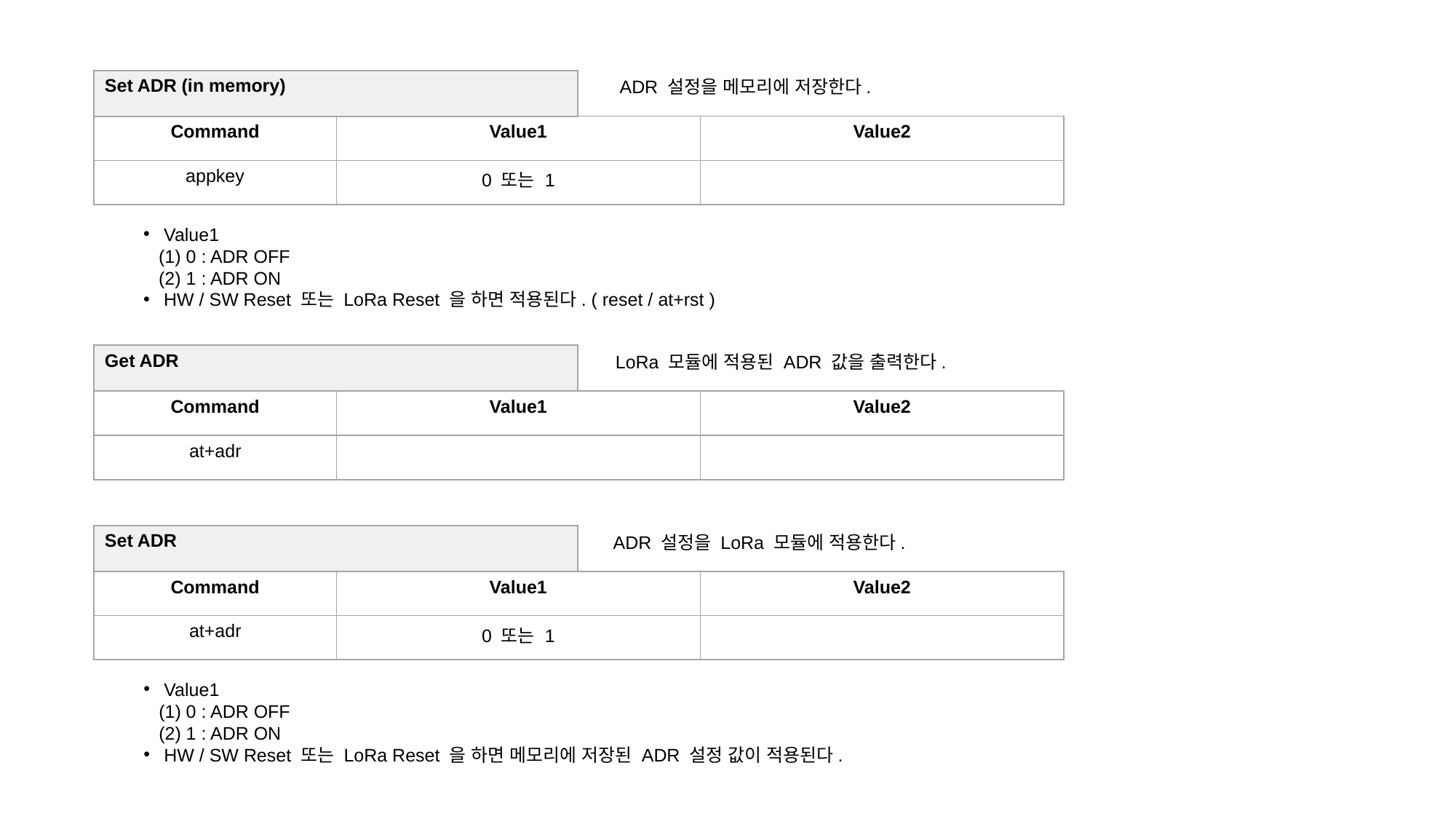

| Set ADR (in memory) |
| --- |
ADR 설정을 메모리에 저장한다.
| Command | Value1 | Value2 |
| --- | --- | --- |
| appkey | 0 또는 1 |  |
Value1
   (1) 0 : ADR OFF
   (2) 1 : ADR ON
HW / SW Reset 또는 LoRa Reset 을 하면 적용된다. ( reset / at+rst )
| Get ADR |
| --- |
LoRa 모듈에 적용된 ADR 값을 출력한다.
| Command | Value1 | Value2 |
| --- | --- | --- |
| at+adr |  |  |
| Set ADR |
| --- |
ADR 설정을 LoRa 모듈에 적용한다.
| Command | Value1 | Value2 |
| --- | --- | --- |
| at+adr | 0 또는 1 |  |
Value1
   (1) 0 : ADR OFF
   (2) 1 : ADR ON
HW / SW Reset 또는 LoRa Reset 을 하면 메모리에 저장된 ADR 설정 값이 적용된다.